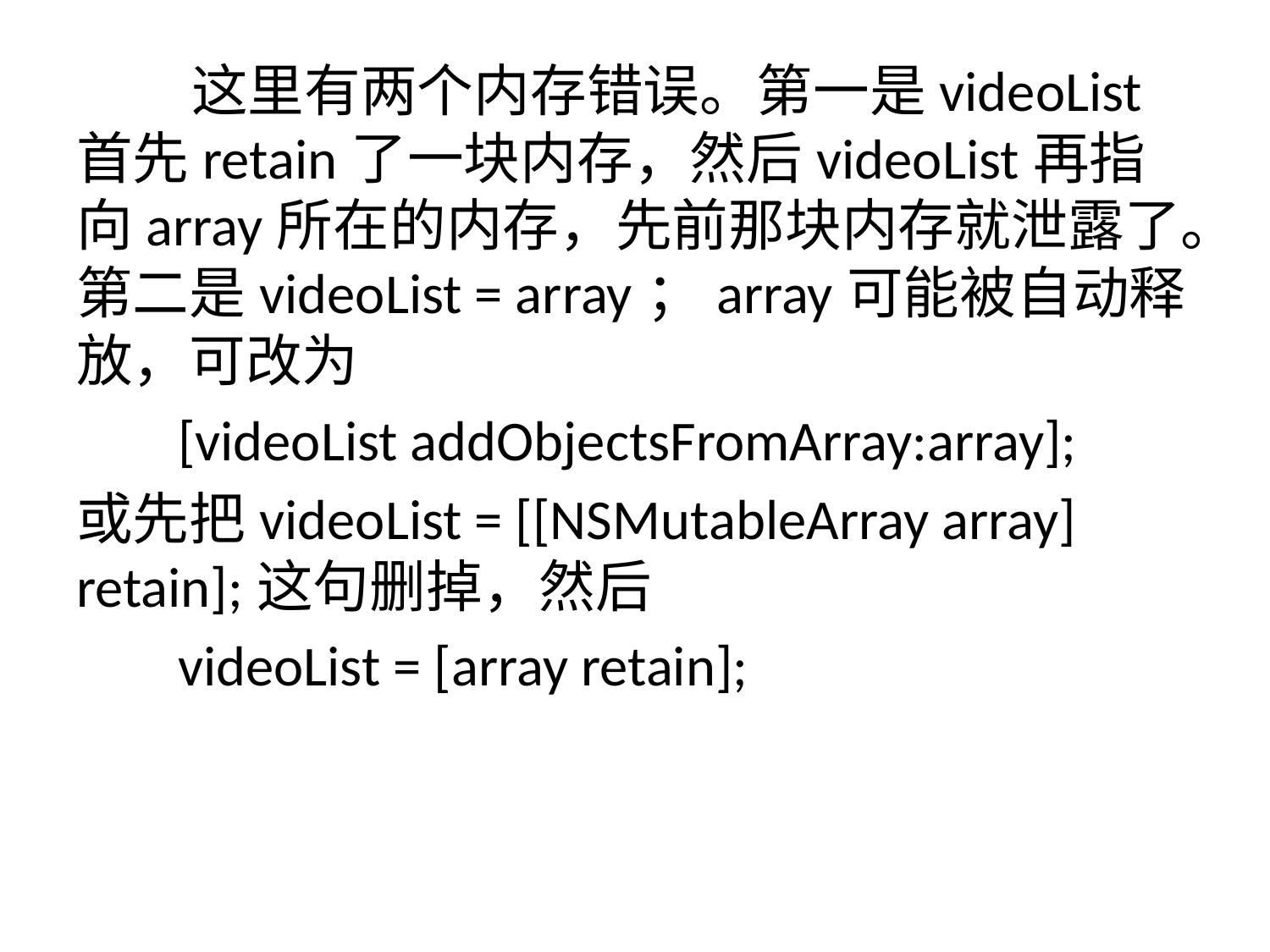

这里有两个内存错误。第一是videoList首先retain了一块内存，然后videoList再指向array所在的内存，先前那块内存就泄露了。第二是videoList = array；array可能被自动释放，可改为
        [videoList addObjectsFromArray:array];
或先把videoList = [[NSMutableArray array] retain];这句删掉，然后
        videoList = [array retain];